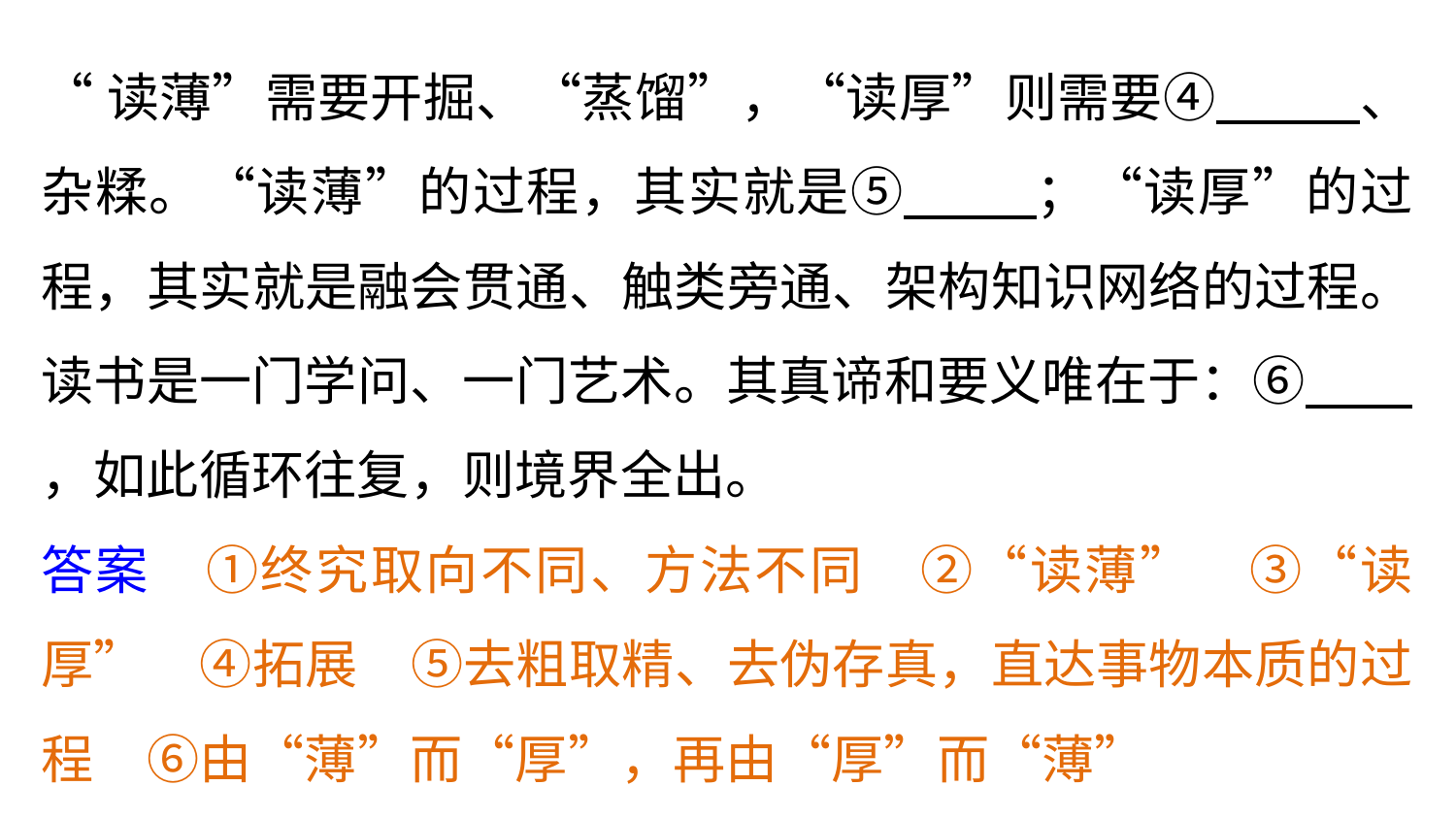

“读薄”需要开掘、“蒸馏”，“读厚”则需要④            、杂糅。“读薄”的过程，其实就是⑤          ；“读厚”的过程，其实就是融会贯通、触类旁通、架构知识网络的过程。读书是一门学问、一门艺术。其真谛和要义唯在于：⑥          ，如此循环往复，则境界全出。
答案　①终究取向不同、方法不同　②“读薄”　③“读厚”　④拓展　⑤去粗取精、去伪存真，直达事物本质的过程　⑥由“薄”而“厚”，再由“厚”而“薄”